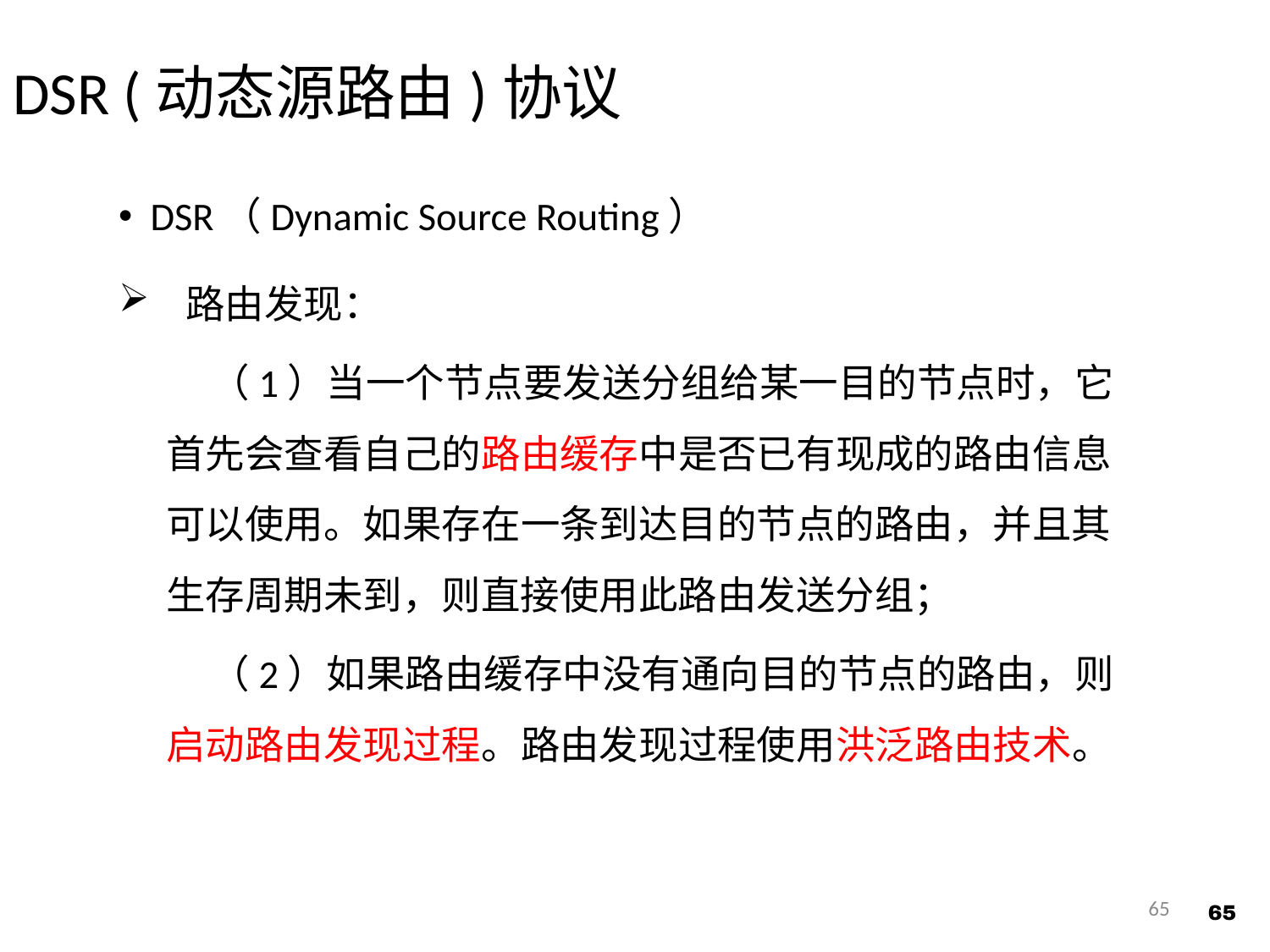

DSR (动态源路由)协议
DSR（Dynamic Source Routing）
   路由发现：
    （1）当一个节点要发送分组给某一目的节点时，它首先会查看自己的路由缓存中是否已有现成的路由信息可以使用。如果存在一条到达目的节点的路由，并且其生存周期未到，则直接使用此路由发送分组；
    （2）如果路由缓存中没有通向目的节点的路由，则启动路由发现过程。路由发现过程使用洪泛路由技术。
65
65